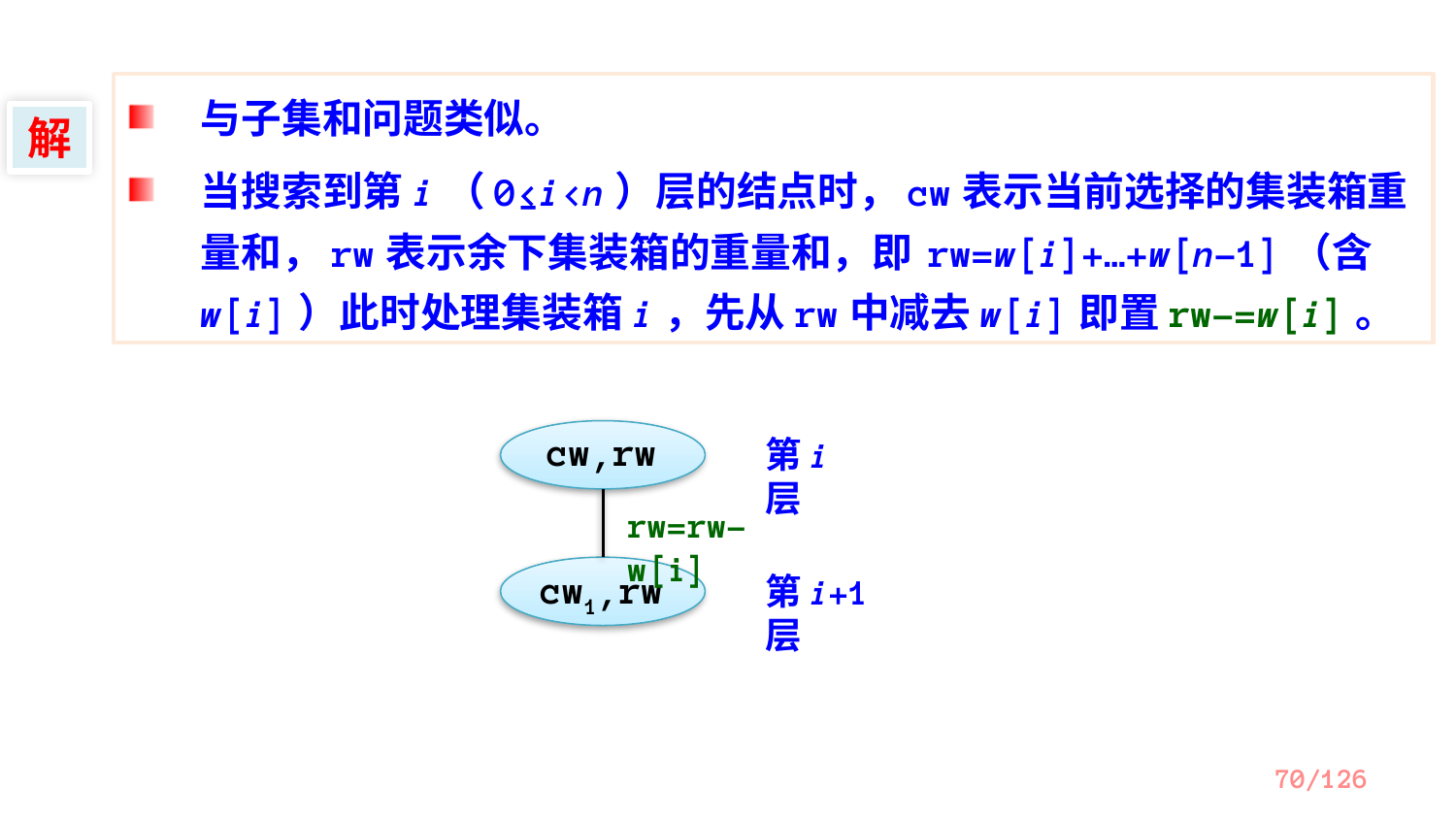

与子集和问题类似。
当搜索到第i（0≤i<n）层的结点时，cw表示当前选择的集装箱重量和，rw表示余下集装箱的重量和，即	rw=w[i]+…+w[n-1]（含w[i]）此时处理集装箱i，先从rw中减去w[i]即置rw-=w[i]。
解
cw,rw
第i层
rw=rw-w[i]
cw1,rw
第i+1层
70/126